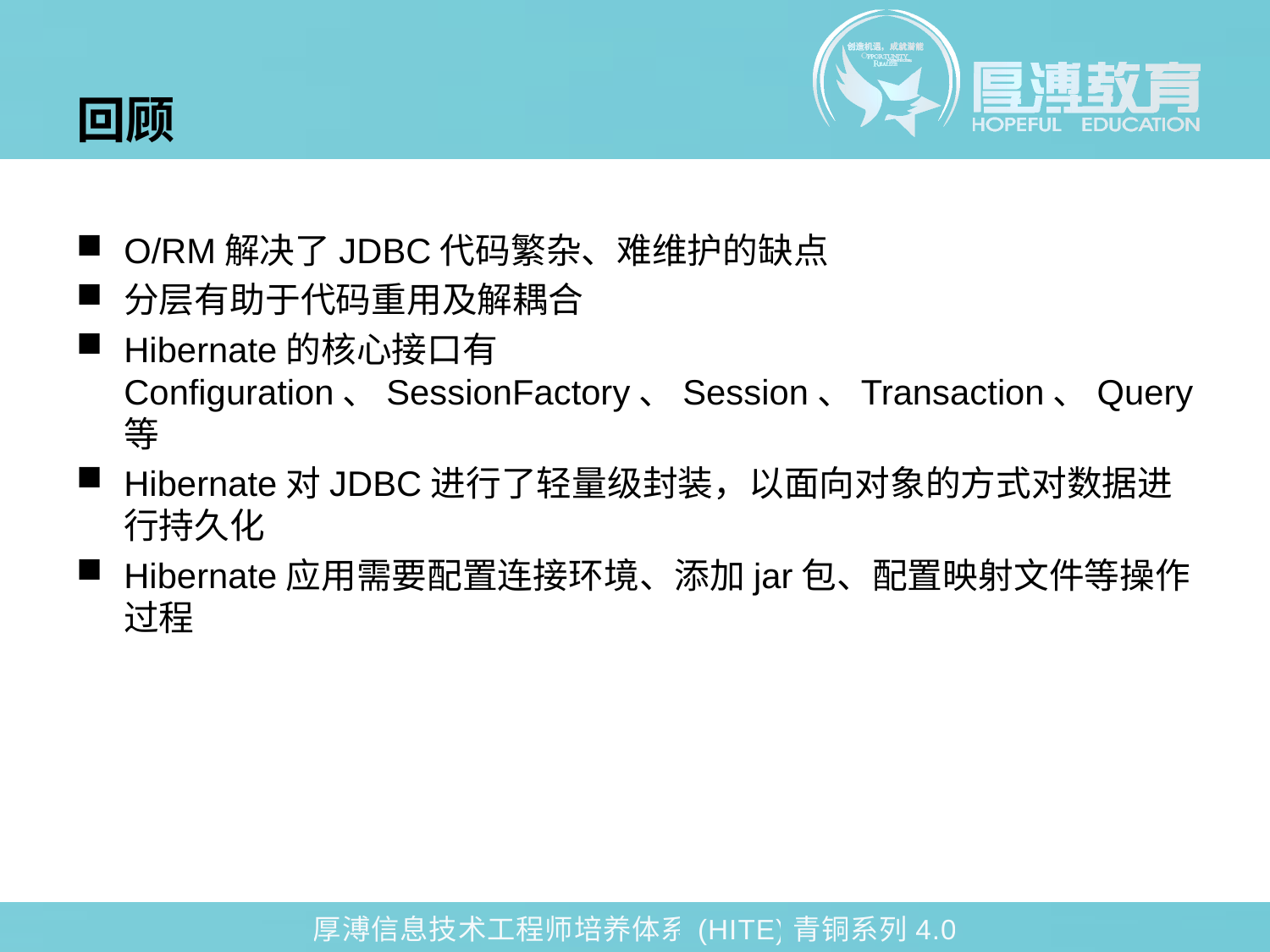

# 回顾
O/RM解决了JDBC代码繁杂、难维护的缺点
分层有助于代码重用及解耦合
Hibernate的核心接口有Configuration、SessionFactory、Session、Transaction、Query等
Hibernate对JDBC进行了轻量级封装，以面向对象的方式对数据进行持久化
Hibernate应用需要配置连接环境、添加jar包、配置映射文件等操作过程